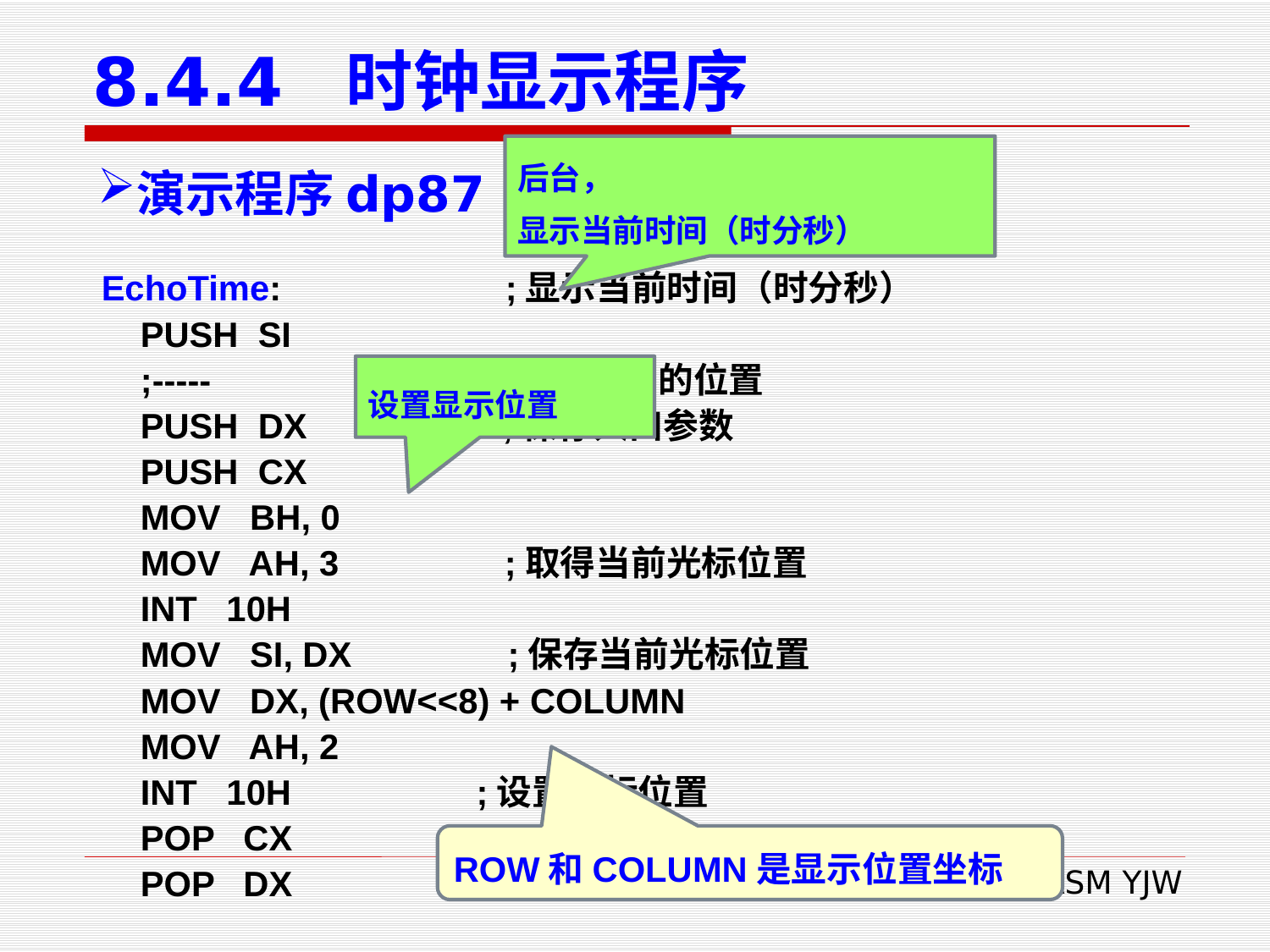

# 8.4.4  时钟显示程序
后台，
显示当前时间（时分秒）
演示程序dp87
EchoTime:                       ;显示当前时间（时分秒）
    PUSH  SI
    ;-----                      ;设置显示时间的位置
    PUSH  DX                    ;保存入口参数
    PUSH  CX
    MOV   BH, 0
    MOV   AH, 3                 ;取得当前光标位置
    INT   10H
    MOV   SI, DX                ;保存当前光标位置
    MOV   DX, (ROW<<8) + COLUMN
    MOV   AH, 2
    INT   10H                   ;设置光标位置
    POP   CX
    POP   DX
设置显示位置
ROW和COLUMN是显示位置坐标